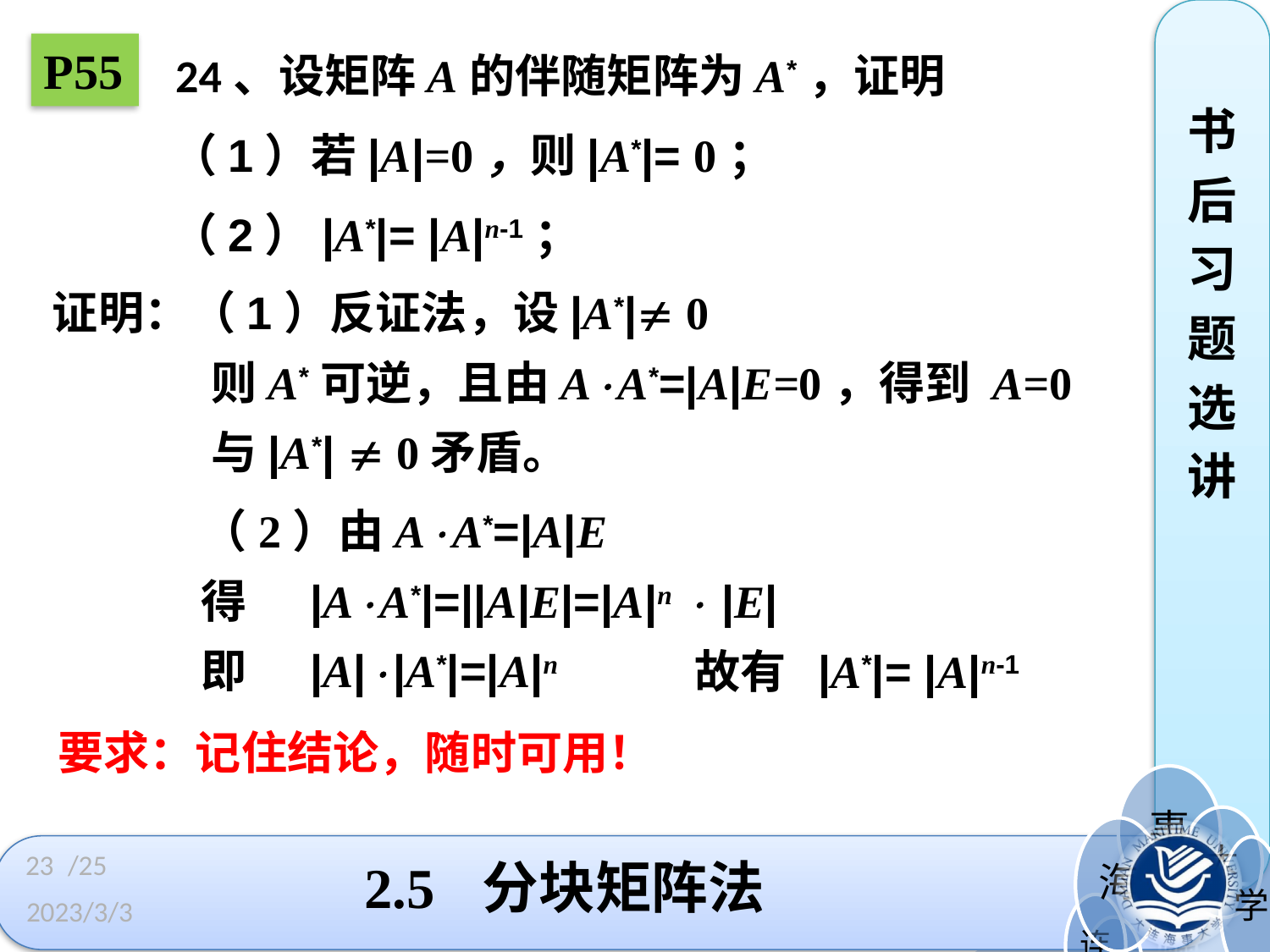

书
后
习
题
选
讲
P55
24、设矩阵A的伴随矩阵为A*，证明
（1）若|A|=0，则|A*|= 0；
（2）|A*|= |A|n-1；
证明：（1）反证法，设|A*|≠ 0
则A*可逆，且由A⋅A*=|A|E=0，得到 A=0
与|A*| ≠ 0矛盾。
（2）由A⋅A*=|A|E
得     |A⋅A*|=||A|E|=|A|n ⋅ |E|
即     |A|⋅|A*|=|A|n
故有  |A*|= |A|n-1
要求：记住结论，随时可用！
23
/25
# 2.5 分块矩阵法
2023/3/3